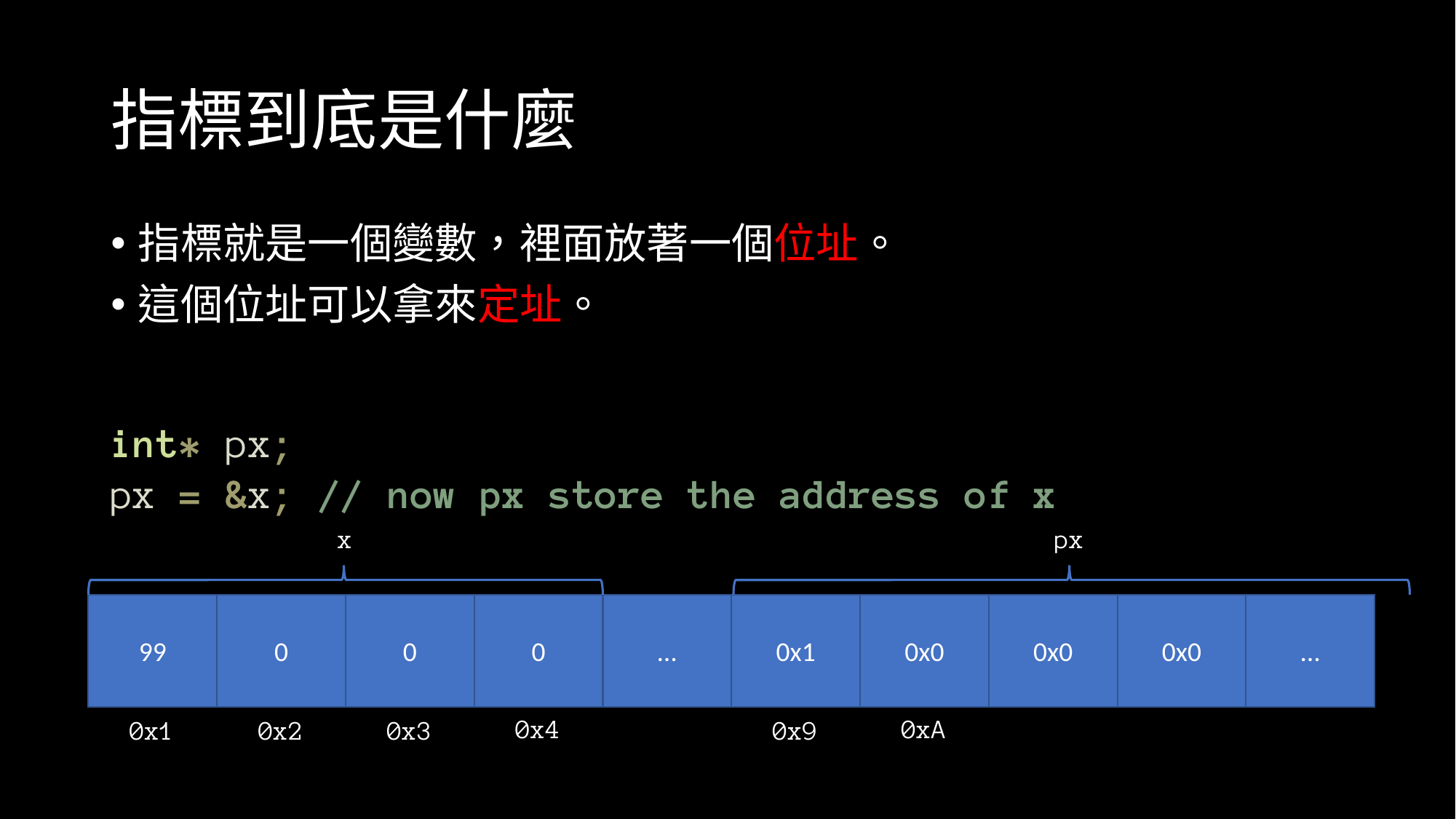

# 指標到底是什麼
指標就是一個變數，裡面放著一個位址。
這個位址可以拿來定址。

int* px;
px = &x; // now px store the address of x
px
x
99
0
0
0
…
0x1
0x0
0x0
0x0
…
0x4
0xA
0x1
0x2
0x3
0x9